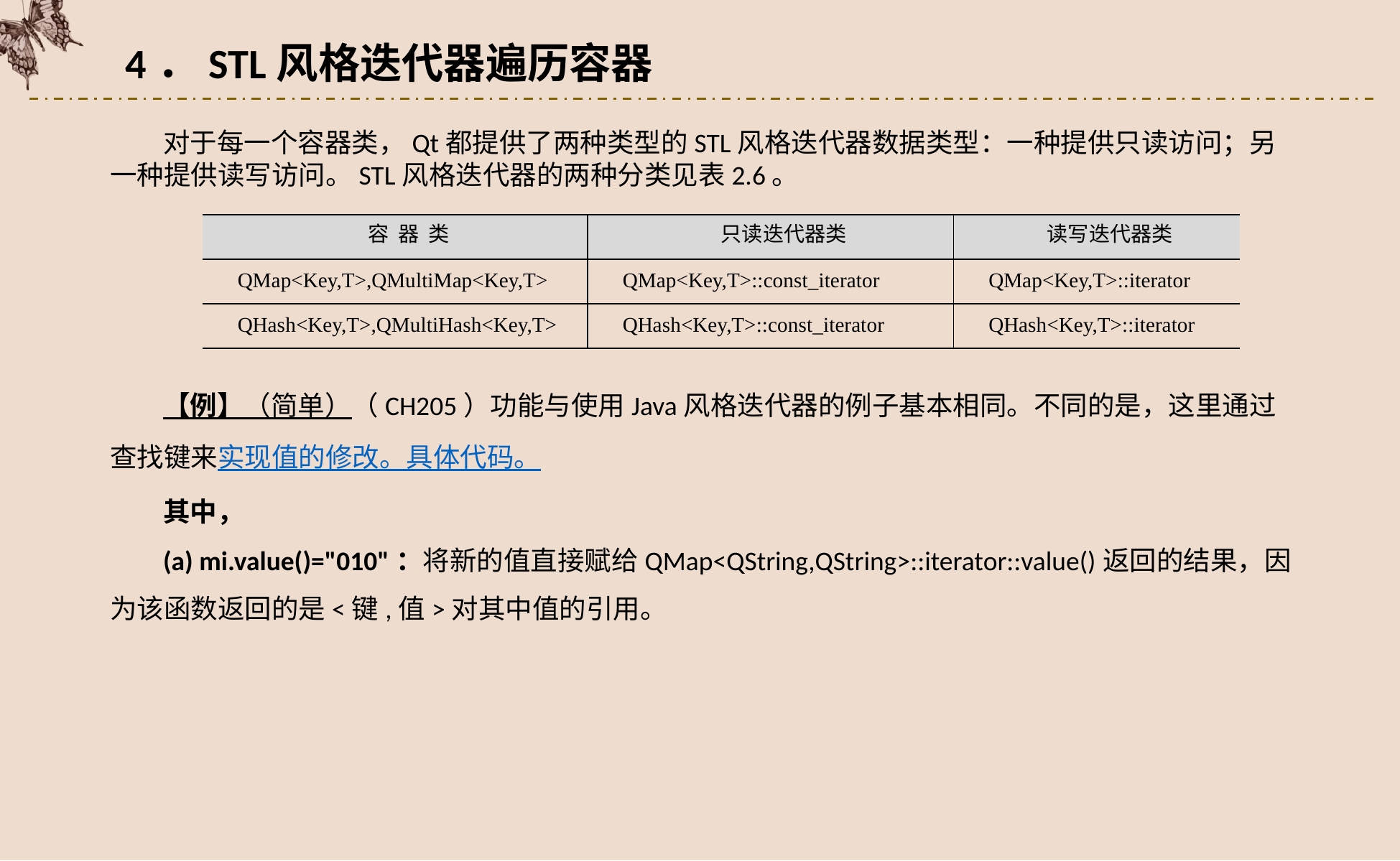

4．STL风格迭代器遍历容器
对于每一个容器类，Qt都提供了两种类型的STL风格迭代器数据类型：一种提供只读访问；另一种提供读写访问。STL风格迭代器的两种分类见表2.6。
| 容 器 类 | 只读迭代器类 | 读写迭代器类 |
| --- | --- | --- |
| QMap<Key,T>,QMultiMap<Key,T> | QMap<Key,T>::const\_iterator | QMap<Key,T>::iterator |
| QHash<Key,T>,QMultiHash<Key,T> | QHash<Key,T>::const\_iterator | QHash<Key,T>::iterator |
【例】（简单）（CH205）功能与使用Java风格迭代器的例子基本相同。不同的是，这里通过查找键来实现值的修改。具体代码。
其中，
(a) mi.value()="010"：将新的值直接赋给QMap<QString,QString>::iterator::value()返回的结果，因为该函数返回的是<键,值>对其中值的引用。